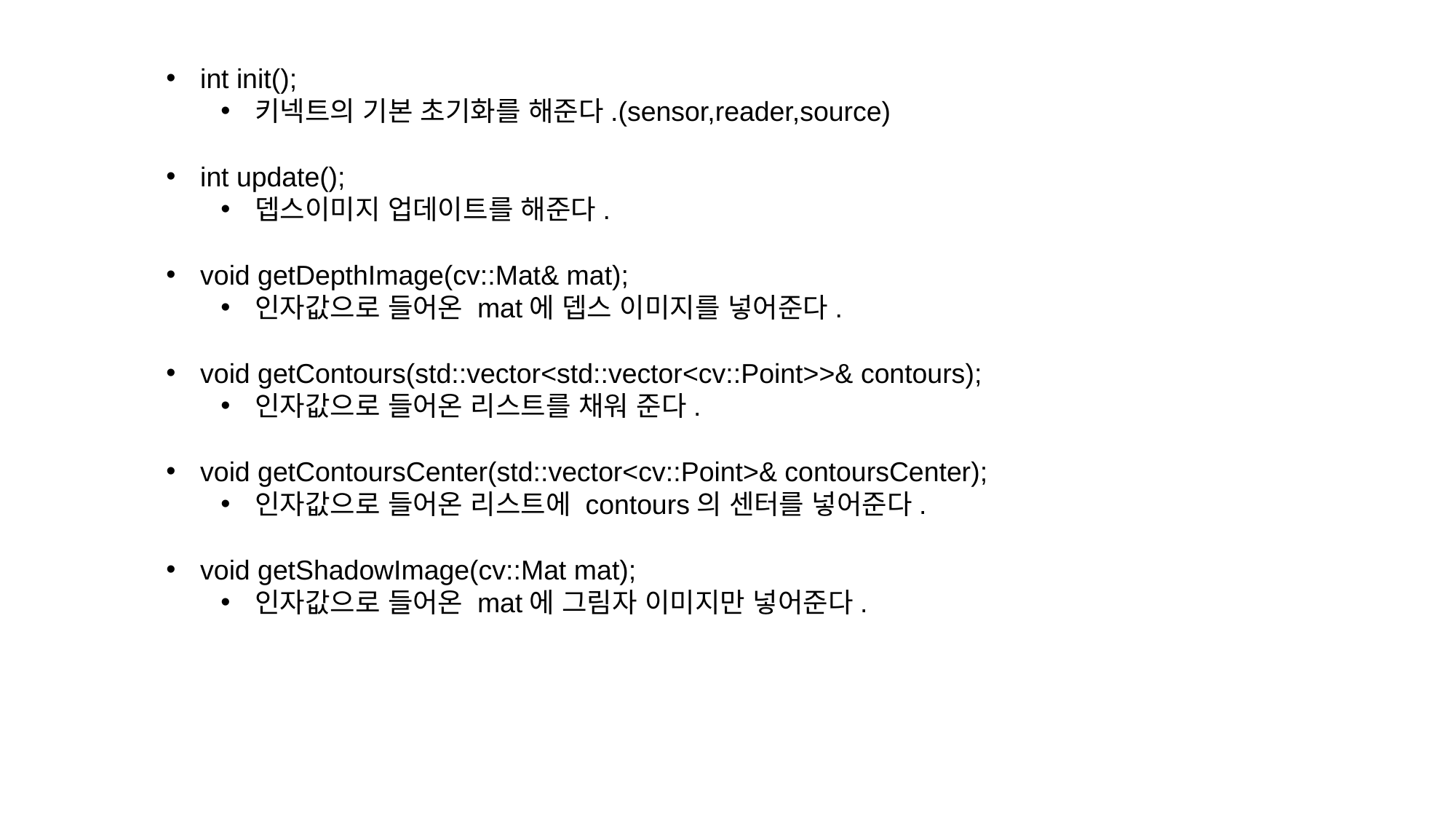

int init();
키넥트의 기본 초기화를 해준다.(sensor,reader,source)

int update();
뎁스이미지 업데이트를 해준다.

void getDepthImage(cv::Mat& mat);
인자값으로 들어온 mat에 뎁스 이미지를 넣어준다.

void getContours(std::vector<std::vector<cv::Point>>& contours);
인자값으로 들어온 리스트를 채워 준다.

void getContoursCenter(std::vector<cv::Point>& contoursCenter);
인자값으로 들어온 리스트에 contours의 센터를 넣어준다.

void getShadowImage(cv::Mat mat);
인자값으로 들어온 mat에 그림자 이미지만 넣어준다.